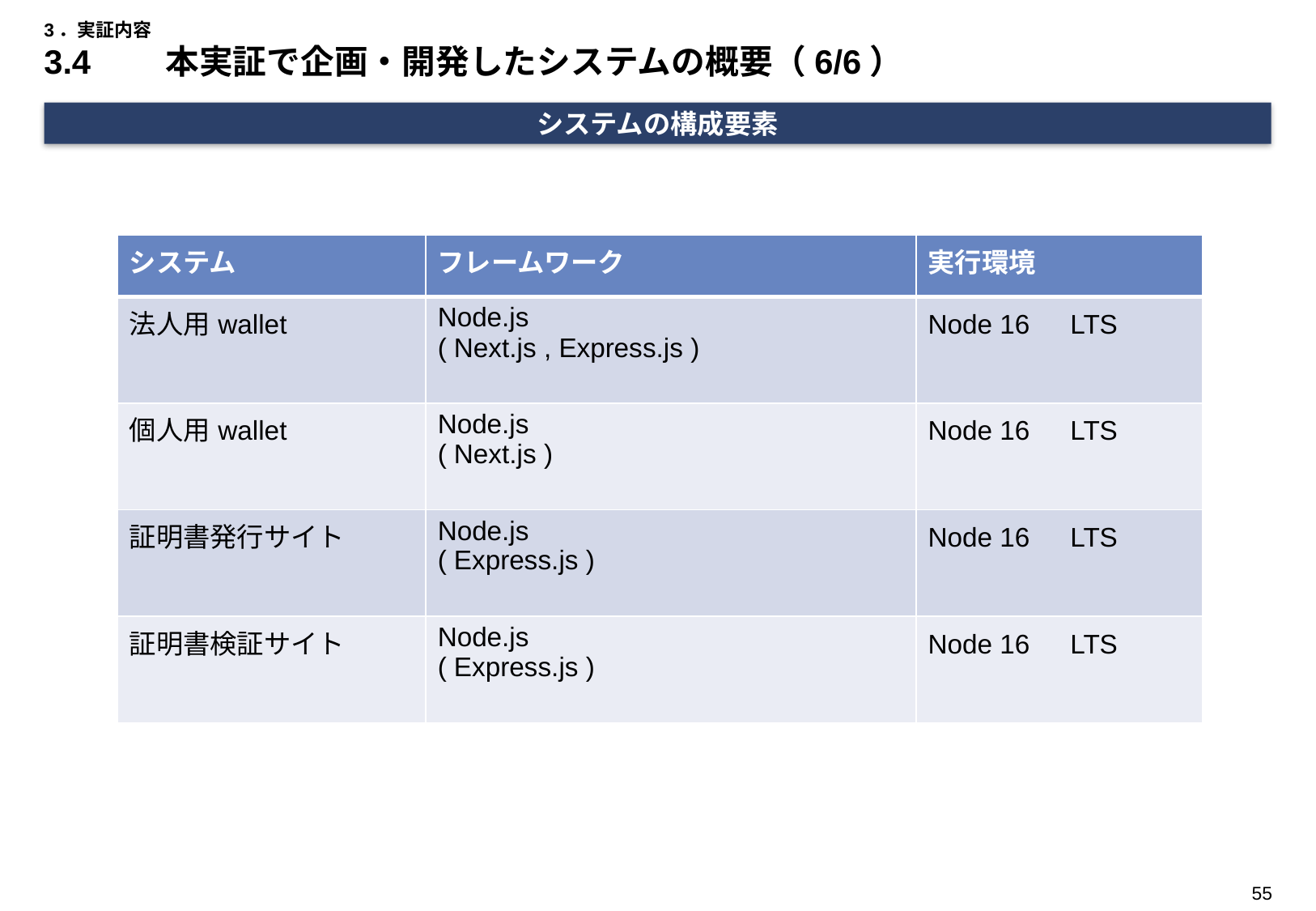

# 3．実証内容 3.4	本実証で企画・開発したシステムの概要（6/6）
システムの構成要素
| システム | フレームワーク | 実行環境 |
| --- | --- | --- |
| 法人用wallet | Node.js ( Next.js , Express.js ) | Node 16　LTS |
| 個人用wallet | Node.js ( Next.js ) | Node 16　LTS |
| 証明書発行サイト | Node.js ( Express.js ) | Node 16　LTS |
| 証明書検証サイト | Node.js ( Express.js ) | Node 16　LTS |